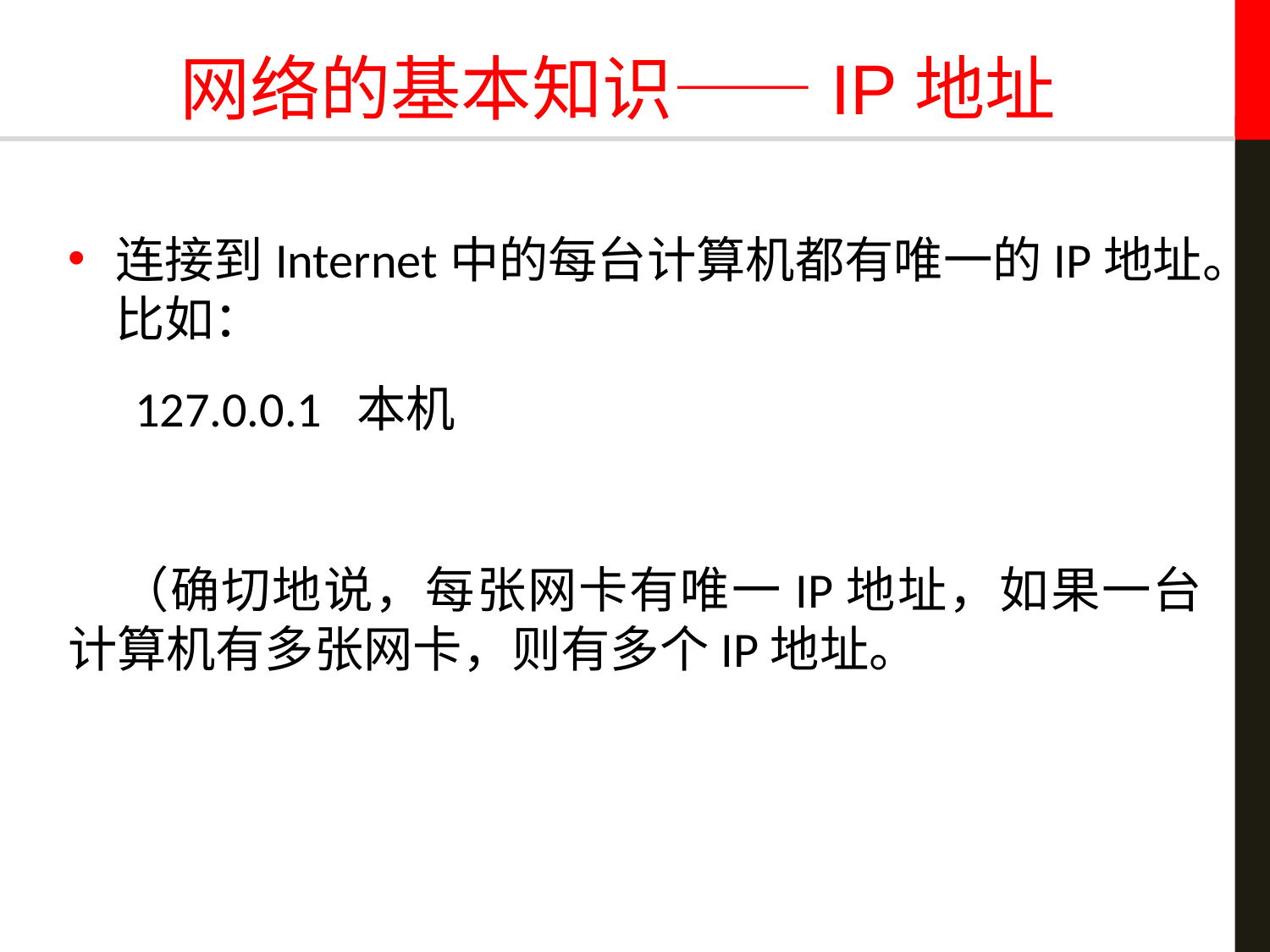

# 网络的基本知识——IP地址
连接到Internet中的每台计算机都有唯一的IP地址。比如：
      127.0.0.1  本机

   （确切地说，每张网卡有唯一IP地址，如果一台计算机有多张网卡，则有多个IP地址。